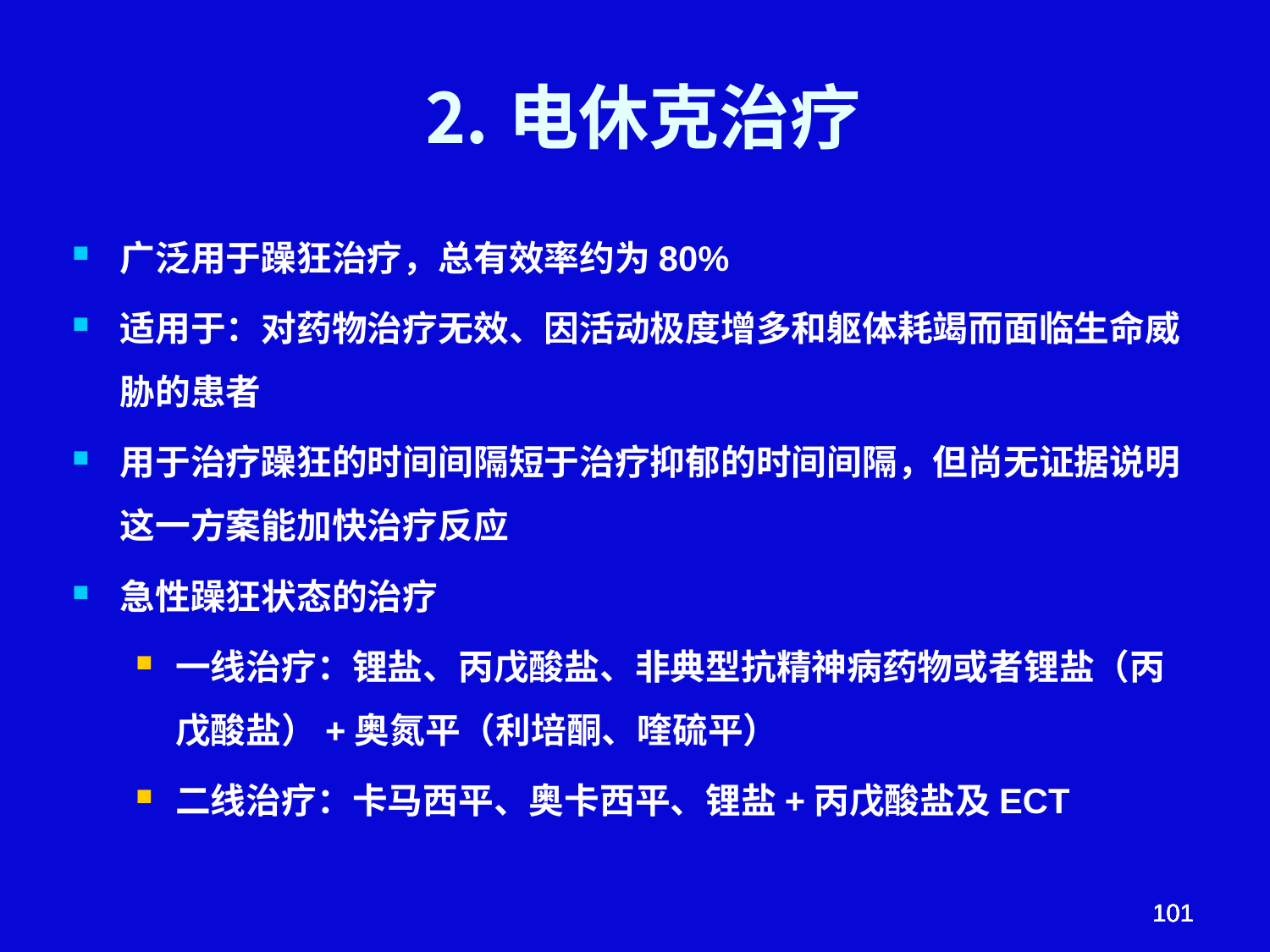

# ⒉电休克治疗
广泛用于躁狂治疗，总有效率约为80%
适用于：对药物治疗无效、因活动极度增多和躯体耗竭而面临生命威胁的患者
用于治疗躁狂的时间间隔短于治疗抑郁的时间间隔，但尚无证据说明这一方案能加快治疗反应
急性躁狂状态的治疗
一线治疗：锂盐、丙戊酸盐、非典型抗精神病药物或者锂盐（丙戊酸盐）+奥氮平（利培酮、喹硫平）
二线治疗：卡马西平、奥卡西平、锂盐+丙戊酸盐及ECT
101
101
101
101
101
101